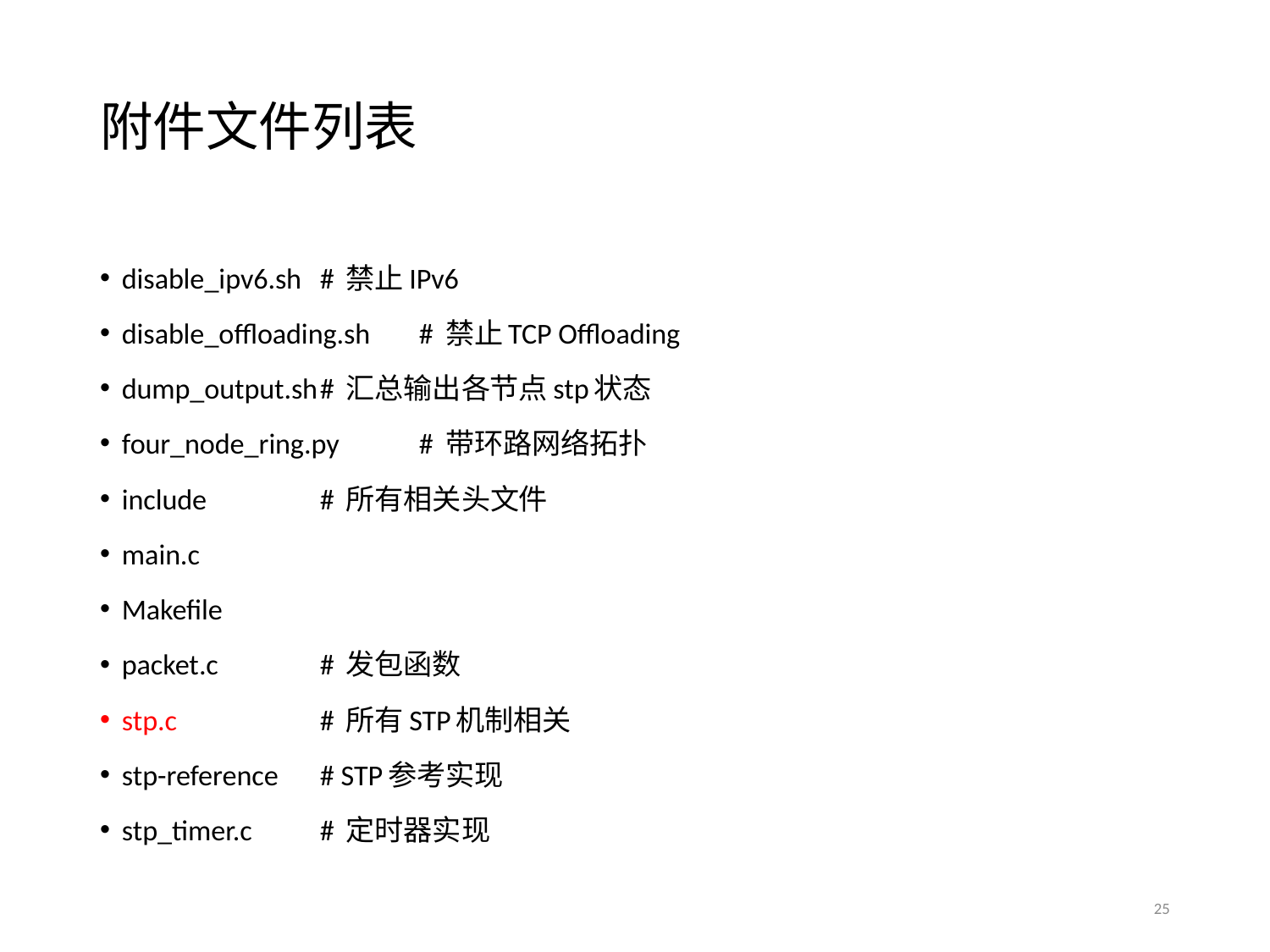

# 附件文件列表
disable_ipv6.sh		# 禁止IPv6
disable_offloading.sh	# 禁止TCP Offloading
dump_output.sh		# 汇总输出各节点stp状态
four_node_ring.py		# 带环路网络拓扑
include			# 所有相关头文件
main.c
Makefile
packet.c			# 发包函数
stp.c				# 所有STP机制相关
stp-reference		# STP参考实现
stp_timer.c			# 定时器实现
25